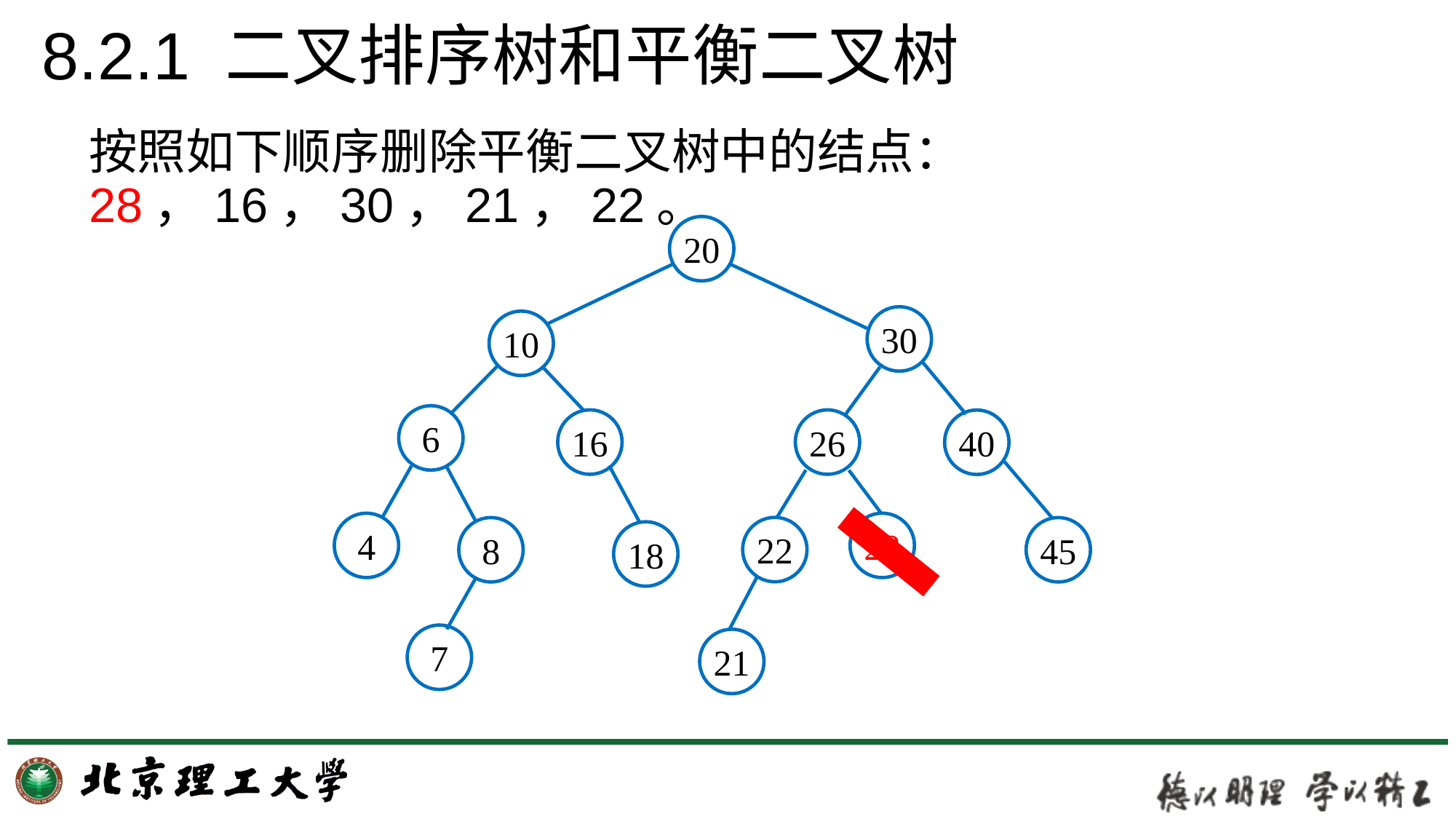

# 8.2.1 二叉排序树和平衡二叉树
按照如下顺序删除平衡二叉树中的结点：28，16，30，21，22。
20

30
10

6
16
26
40

4
28
22
8
45
18

7
21